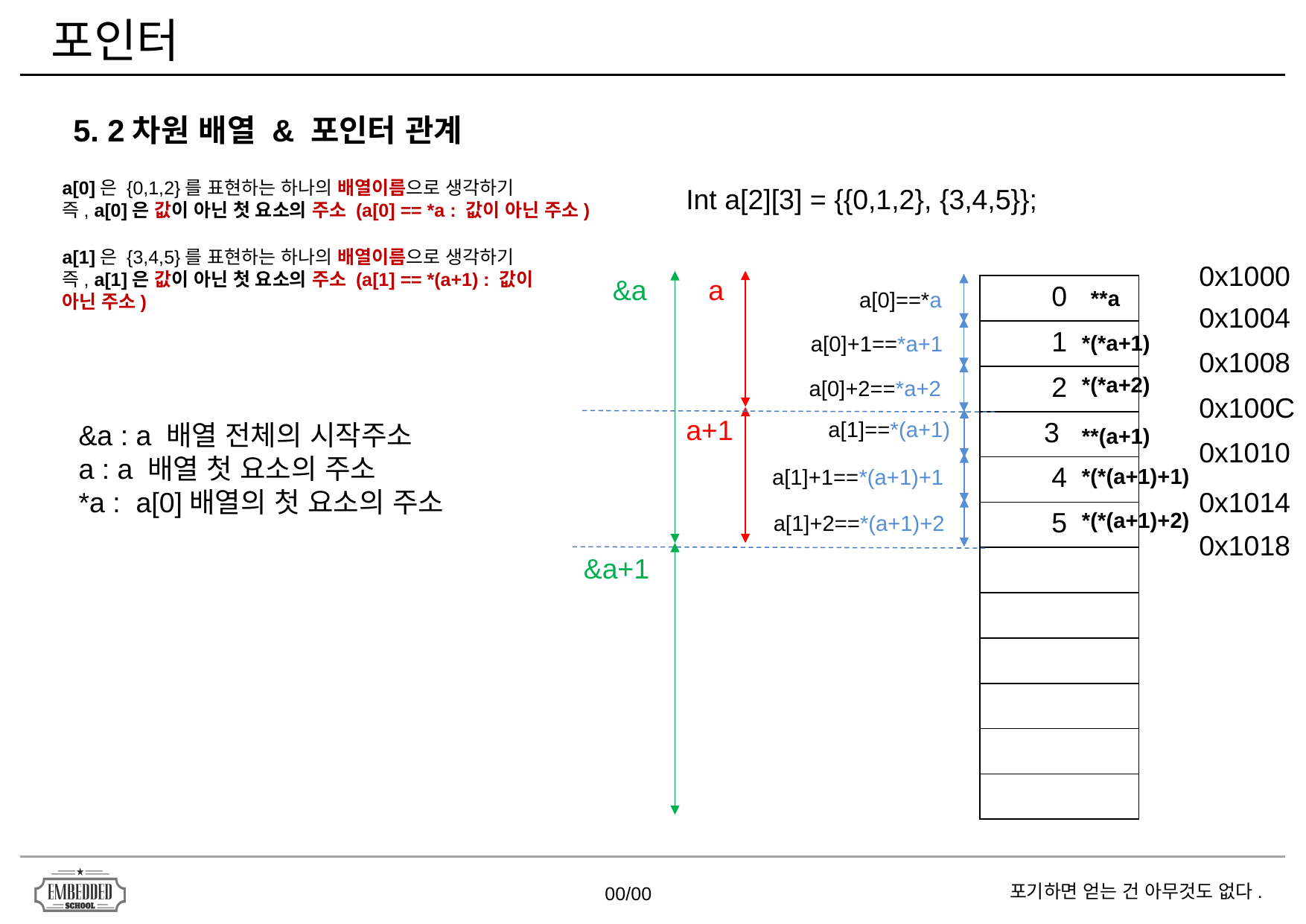

포인터
5. 2차원 배열 & 포인터 관계
a[0]은 {0,1,2}를 표현하는 하나의 배열이름으로 생각하기
즉, a[0]은 값이 아닌 첫 요소의 주소 (a[0] == *a : 값이 아닌 주소)
Int a[2][3] = {{0,1,2}, {3,4,5}};
a[1]은 {3,4,5}를 표현하는 하나의 배열이름으로 생각하기
즉, a[1]은 값이 아닌 첫 요소의 주소 (a[1] == *(a+1) : 값이 아닌 주소)
0x1000
0x1004
0x1008
0x100C
0x1010
0x1014
0x1018
&a
a
| 0 |
| --- |
| 1 |
| 2 |
| 3 |
| 4 |
| 5 |
**a
a[0]==*a
*(*a+1)
a[0]+1==*a+1
*(*a+2)
a[0]+2==*a+2
a+1
a[1]==*(a+1)
&a : a 배열 전체의 시작주소
a : a 배열 첫 요소의 주소
*a :  a[0]배열의 첫 요소의 주소
**(a+1)
*(*(a+1)+1)
a[1]+1==*(a+1)+1
*(*(a+1)+2)
a[1]+2==*(a+1)+2
&a+1
|  |
| --- |
|  |
|  |
|  |
|  |
|  |
00/00